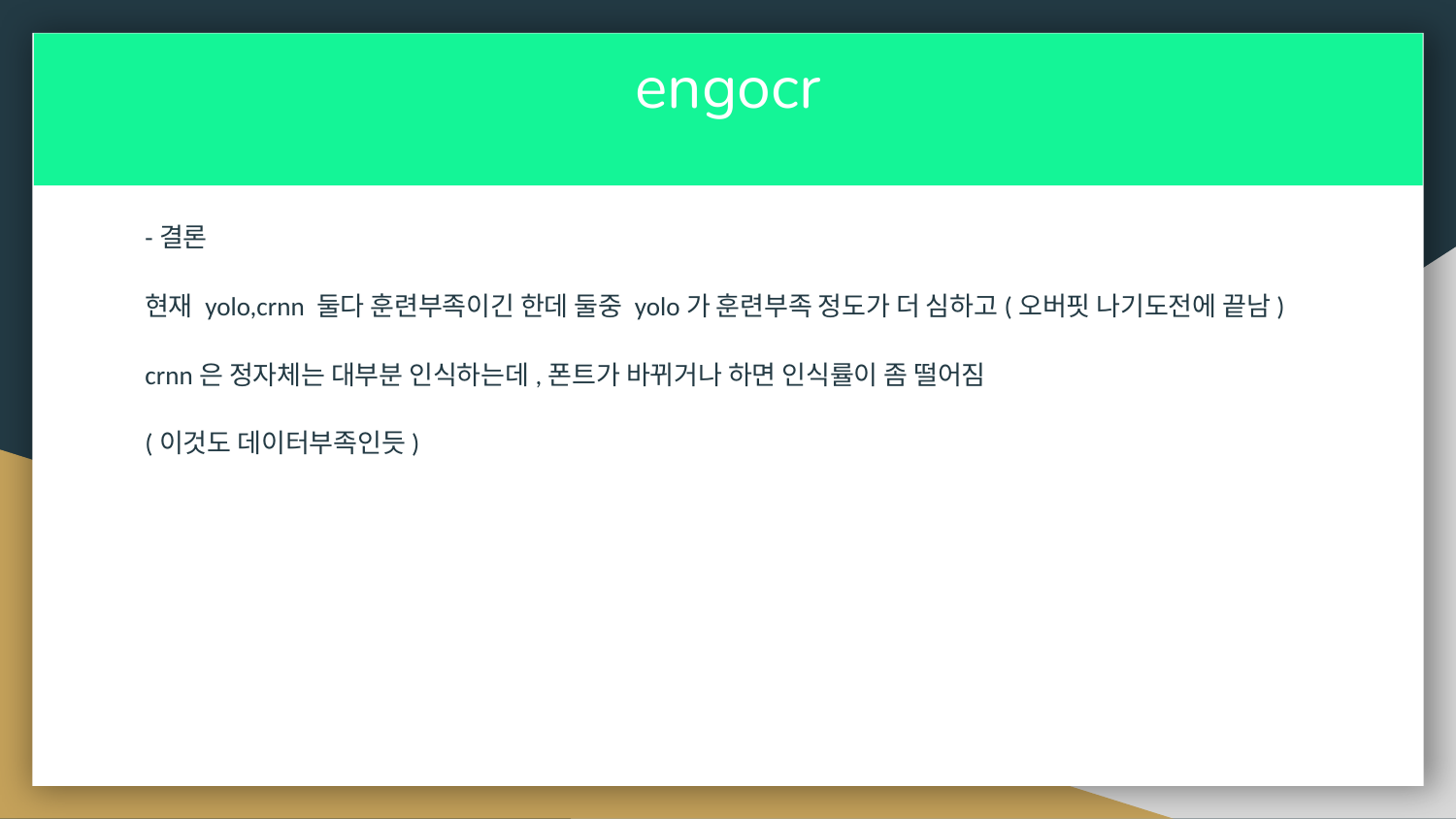

# engocr
-결론
현재 yolo,crnn 둘다 훈련부족이긴 한데 둘중 yolo가 훈련부족 정도가 더 심하고(오버핏 나기도전에 끝남)
crnn은 정자체는 대부분 인식하는데,폰트가 바뀌거나 하면 인식률이 좀 떨어짐
(이것도 데이터부족인듯)